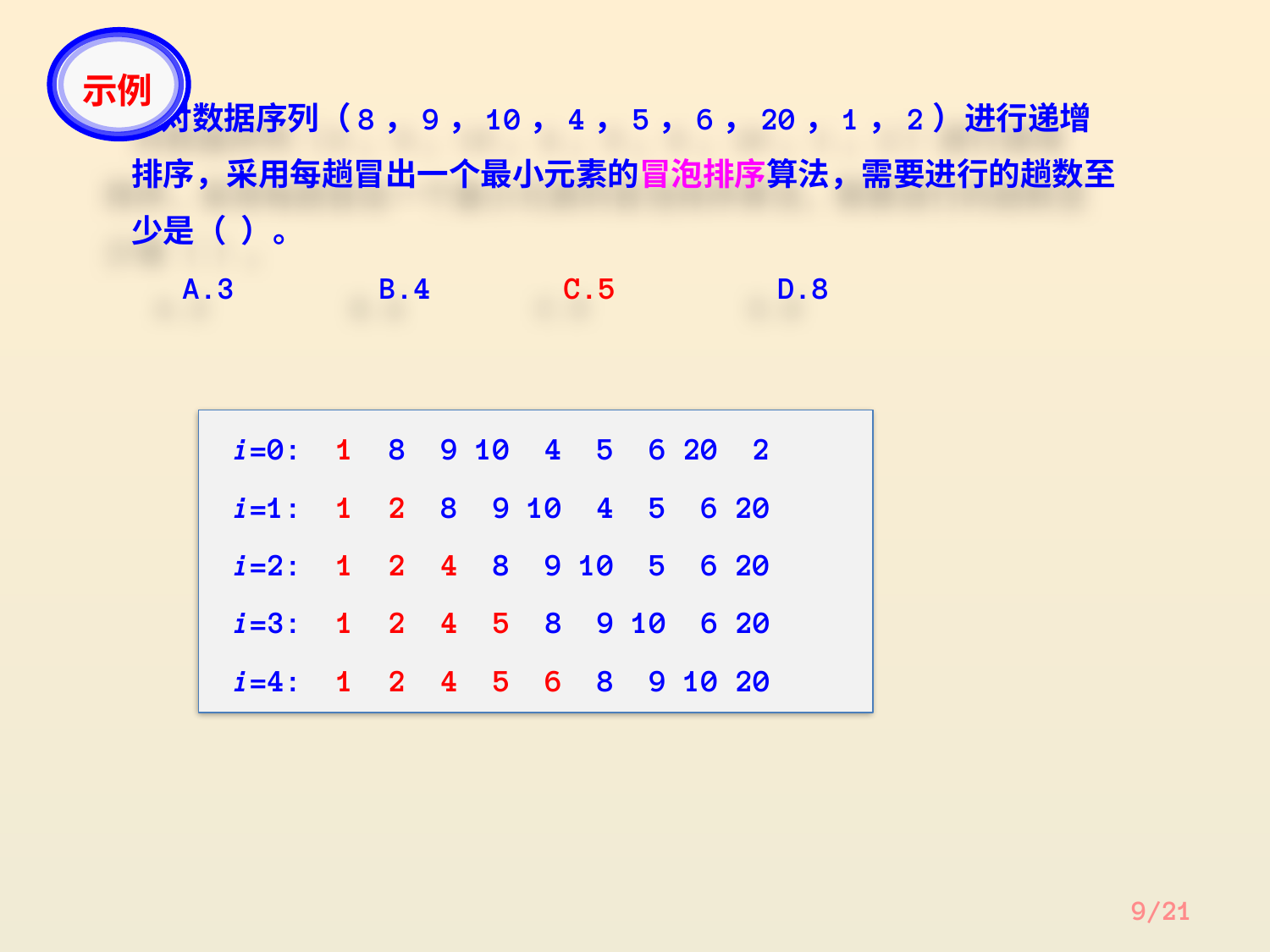

示例
   对数据序列（8，9，10，4，5，6，20，1，2）进行递增排序，采用每趟冒出一个最小元素的冒泡排序算法，需要进行的趟数至少是（  ）。
   A.3	       B.4	   C.5	        D.8
i=0:  1  8  9 10  4  5  6 20  2
i=1:  1  2  8  9 10  4  5  6 20
i=2:  1  2  4  8  9 10  5  6 20
i=3:  1  2  4  5  8  9 10  6 20
i=4:  1  2  4  5  6  8  9 10 20
9/21